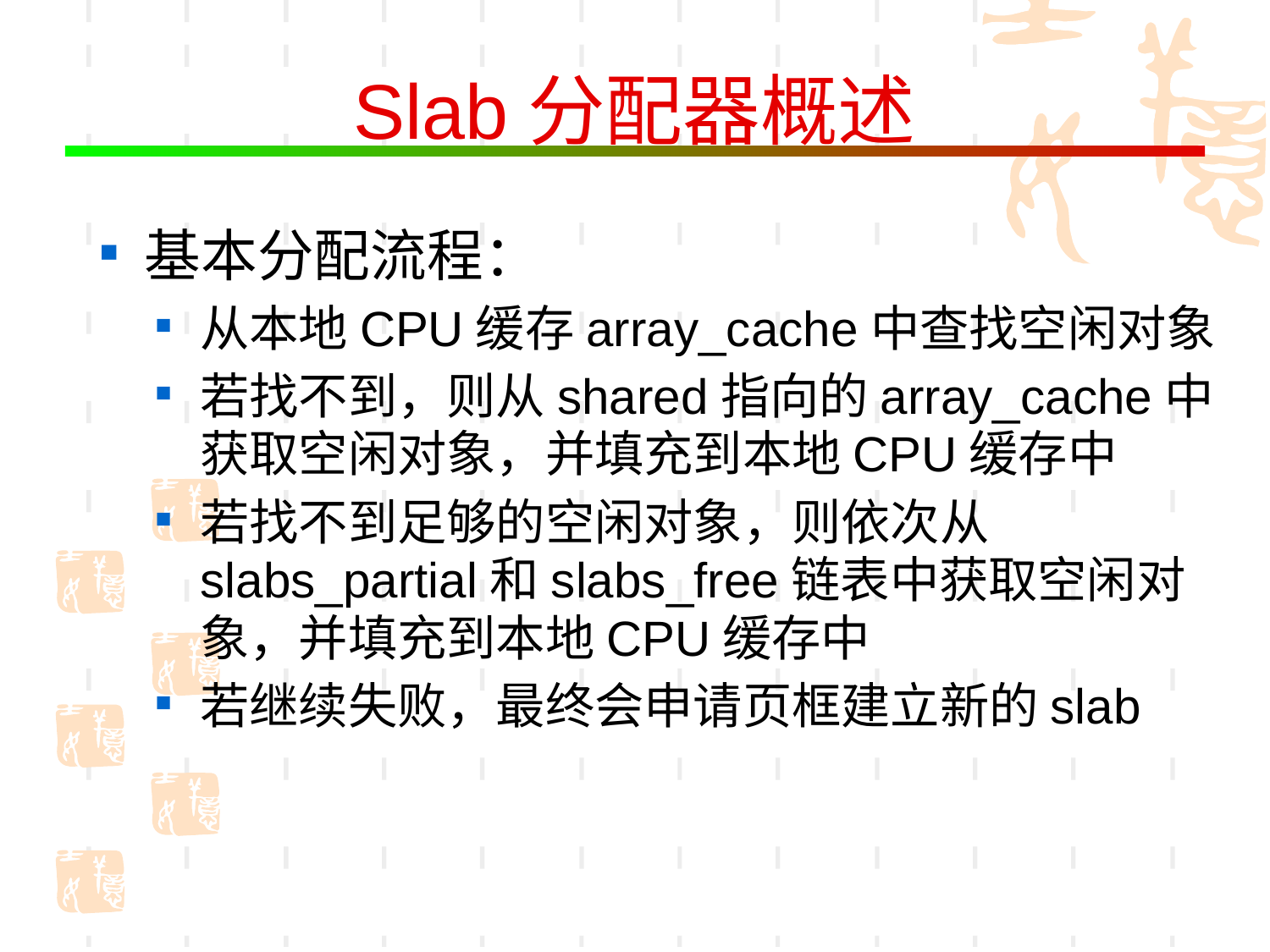

# Slab分配器概述
基本分配流程：
从本地CPU缓存array_cache中查找空闲对象
若找不到，则从shared指向的array_cache中获取空闲对象，并填充到本地CPU缓存中
若找不到足够的空闲对象，则依次从slabs_partial和slabs_free链表中获取空闲对象，并填充到本地CPU缓存中
若继续失败，最终会申请页框建立新的slab